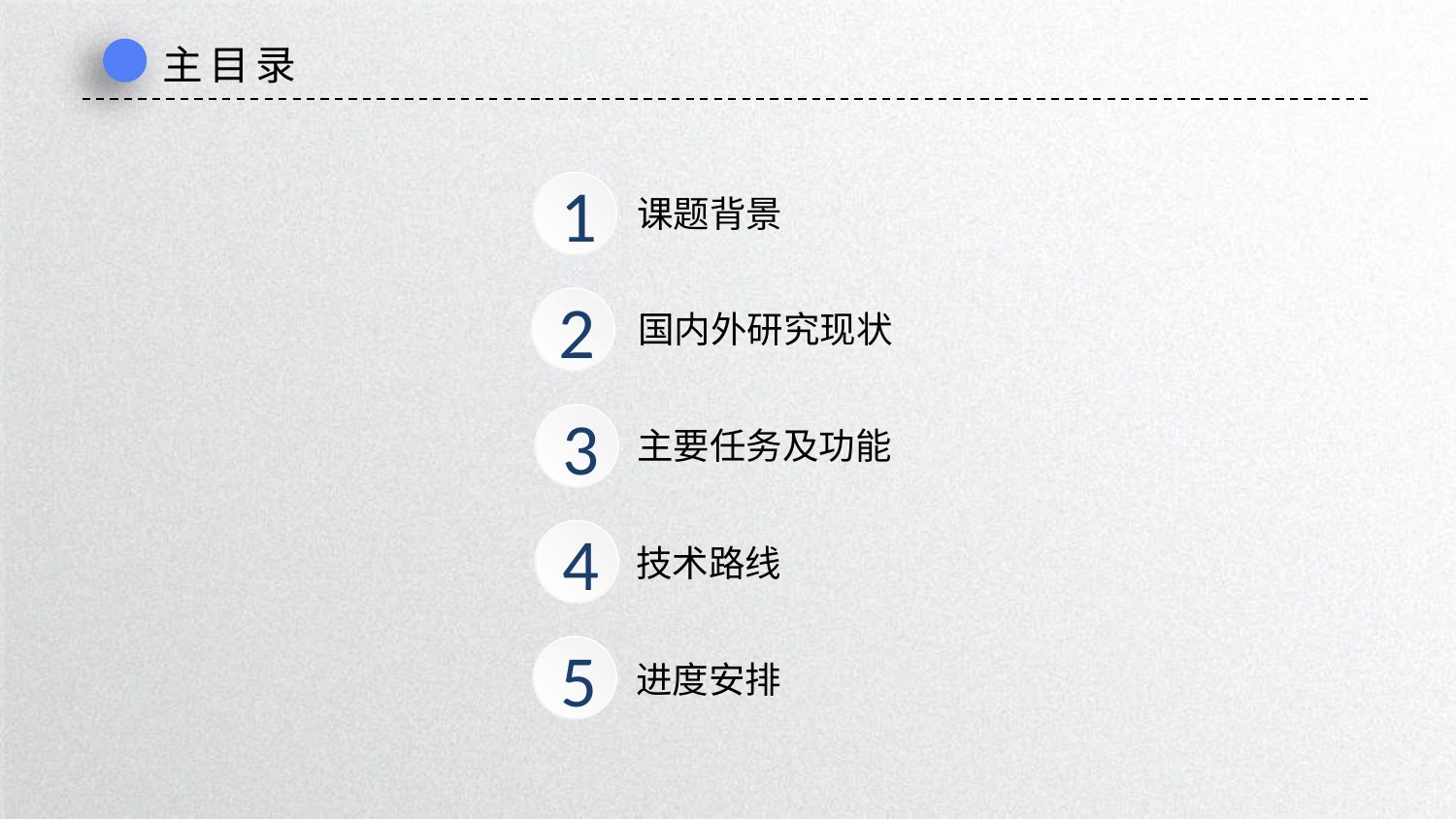

主目录

1
课题背景

2
国内外研究现状

3
主要任务及功能

4
技术路线

5
进度安排
延时符